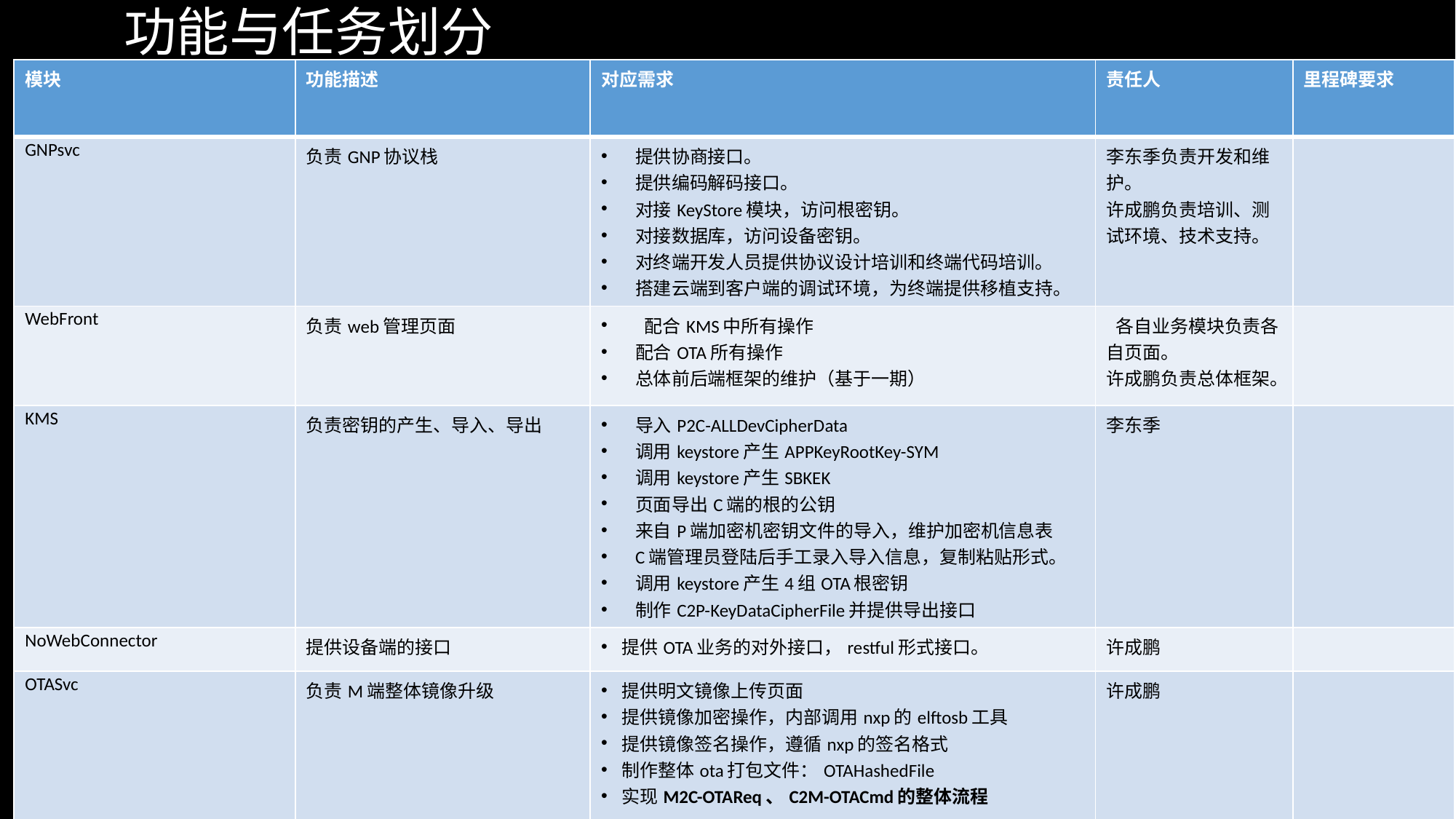

# 功能与任务划分
| 模块 | 功能描述 | 对应需求 | 责任人 | 里程碑要求 |
| --- | --- | --- | --- | --- |
| GNPsvc | 负责GNP协议栈 | 提供协商接口。 提供编码解码接口。 对接KeyStore模块，访问根密钥。 对接数据库，访问设备密钥。 对终端开发人员提供协议设计培训和终端代码培训。 搭建云端到客户端的调试环境，为终端提供移植支持。 | 李东季负责开发和维护。 许成鹏负责培训、测试环境、技术支持。 |  |
| WebFront | 负责web管理页面 | 配合KMS中所有操作 配合OTA所有操作 总体前后端框架的维护（基于一期） | 各自业务模块负责各自页面。 许成鹏负责总体框架。 |  |
| KMS | 负责密钥的产生、导入、导出 | 导入P2C-ALLDevCipherData 调用keystore产生APPKeyRootKey-SYM 调用keystore产生SBKEK 页面导出C端的根的公钥 来自P端加密机密钥文件的导入，维护加密机信息表 C端管理员登陆后手工录入导入信息，复制粘贴形式。 调用keystore产生4组OTA根密钥 制作C2P-KeyDataCipherFile并提供导出接口 | 李东季 |  |
| NoWebConnector | 提供设备端的接口 | 提供OTA业务的对外接口，restful形式接口。 | 许成鹏 |  |
| OTASvc | 负责M端整体镜像升级 | 提供明文镜像上传页面 提供镜像加密操作，内部调用nxp的elftosb工具 提供镜像签名操作，遵循nxp的签名格式 制作整体ota打包文件：OTAHashedFile 实现M2C-OTAReq、C2M-OTACmd的整体流程 | 许成鹏 |  |
| KeyStore |  | 提供密钥的保护，提供微服务级的对KMS和OTA的API接口。 请负责人根据需求和各大接口设计文档的理解自行梳理API列表。 由管理员通过命令行制作C端的2组根密钥对。 | 李东季 |  |